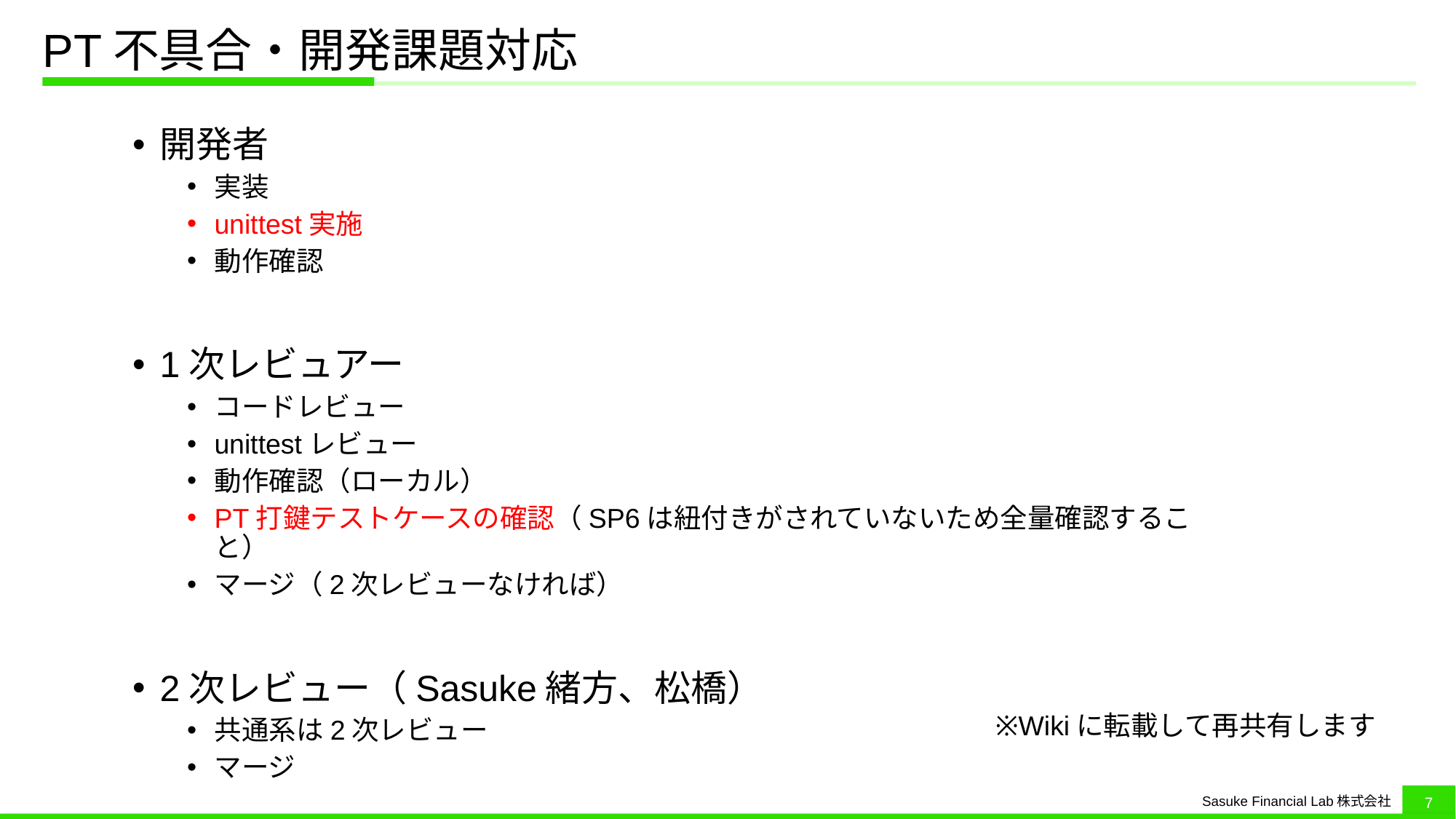

# PT不具合・開発課題対応
開発者
実装
unittest実施
動作確認

1次レビュアー
コードレビュー
unittestレビュー
動作確認（ローカル）
PT打鍵テストケースの確認（SP6は紐付きがされていないため全量確認すること）
マージ（2次レビューなければ）

2次レビュー（Sasuke緒方、松橋）
共通系は2次レビュー
マージ
※Wikiに転載して再共有します
7
Sasuke Financial Lab株式会社